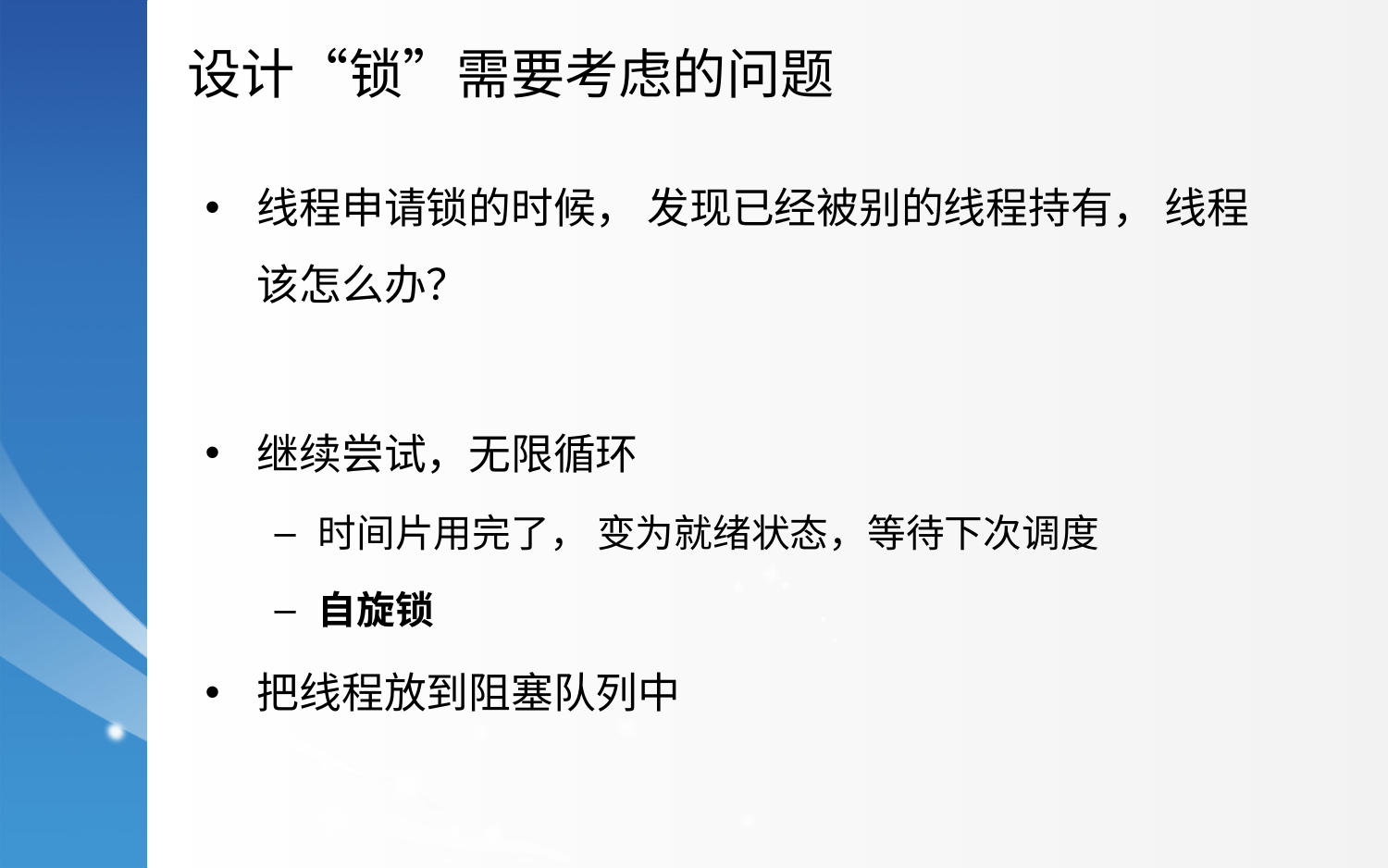

设计“锁”需要考虑的问题
线程申请锁的时候， 发现已经被别的线程持有， 线程该怎么办？

继续尝试，无限循环
时间片用完了， 变为就绪状态，等待下次调度
自旋锁
把线程放到阻塞队列中